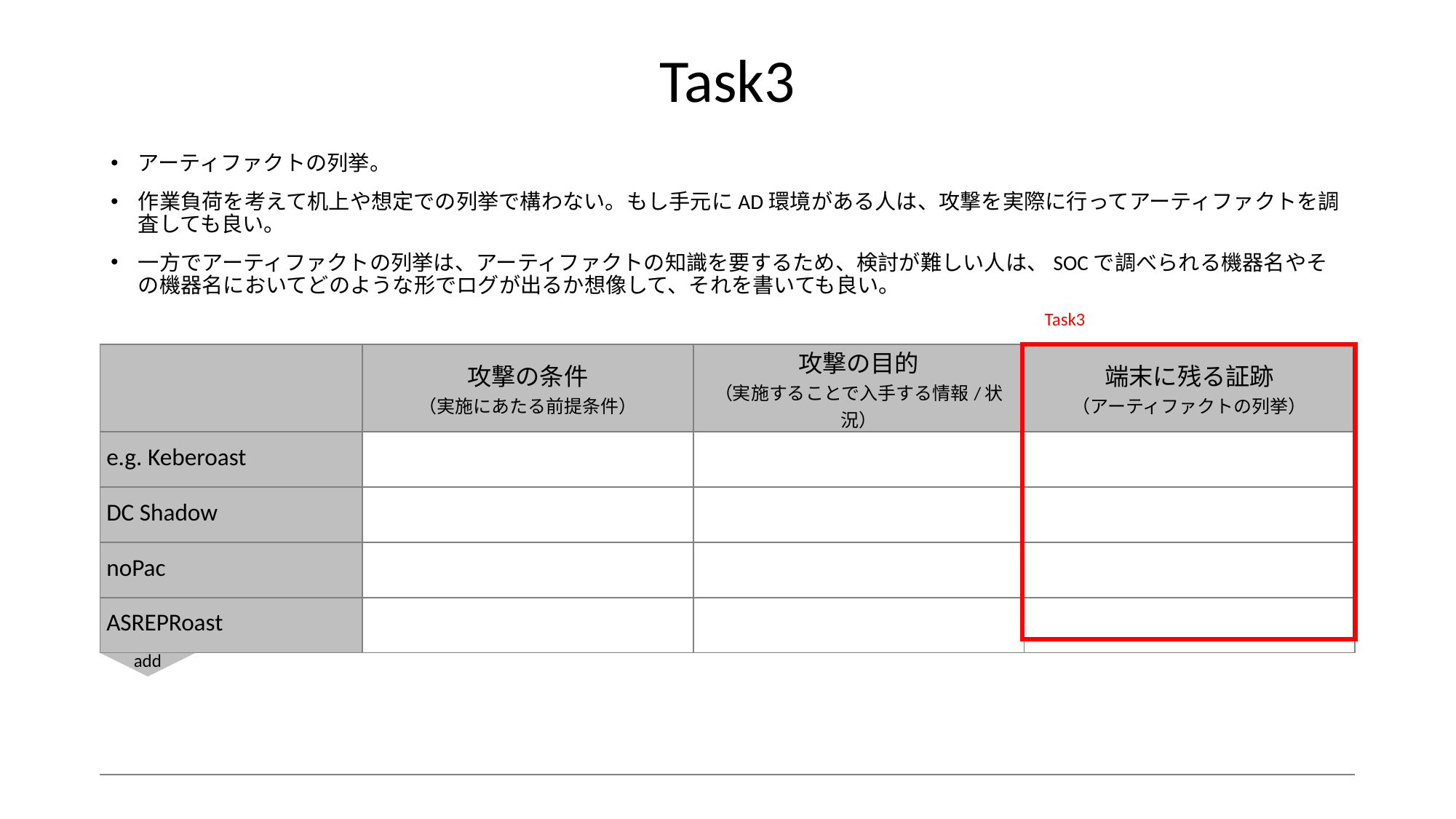

# Task3
アーティファクトの列挙。
作業負荷を考えて机上や想定での列挙で構わない。もし手元にAD環境がある人は、攻撃を実際に行ってアーティファクトを調査しても良い。
一方でアーティファクトの列挙は、アーティファクトの知識を要するため、検討が難しい人は、SOCで調べられる機器名やその機器名においてどのような形でログが出るか想像して、それを書いても良い。

Task3

|  | 攻撃の条件 （実施にあたる前提条件） | 攻撃の目的 （実施することで入手する情報/状況） | 端末に残る証跡 （アーティファクトの列挙） |
| --- | --- | --- | --- |
| e.g. Keberoast |  |  |  |
| DC Shadow |  |  |  |
| noPac |  |  |  |
| ASREPRoast |  |  |  |
add